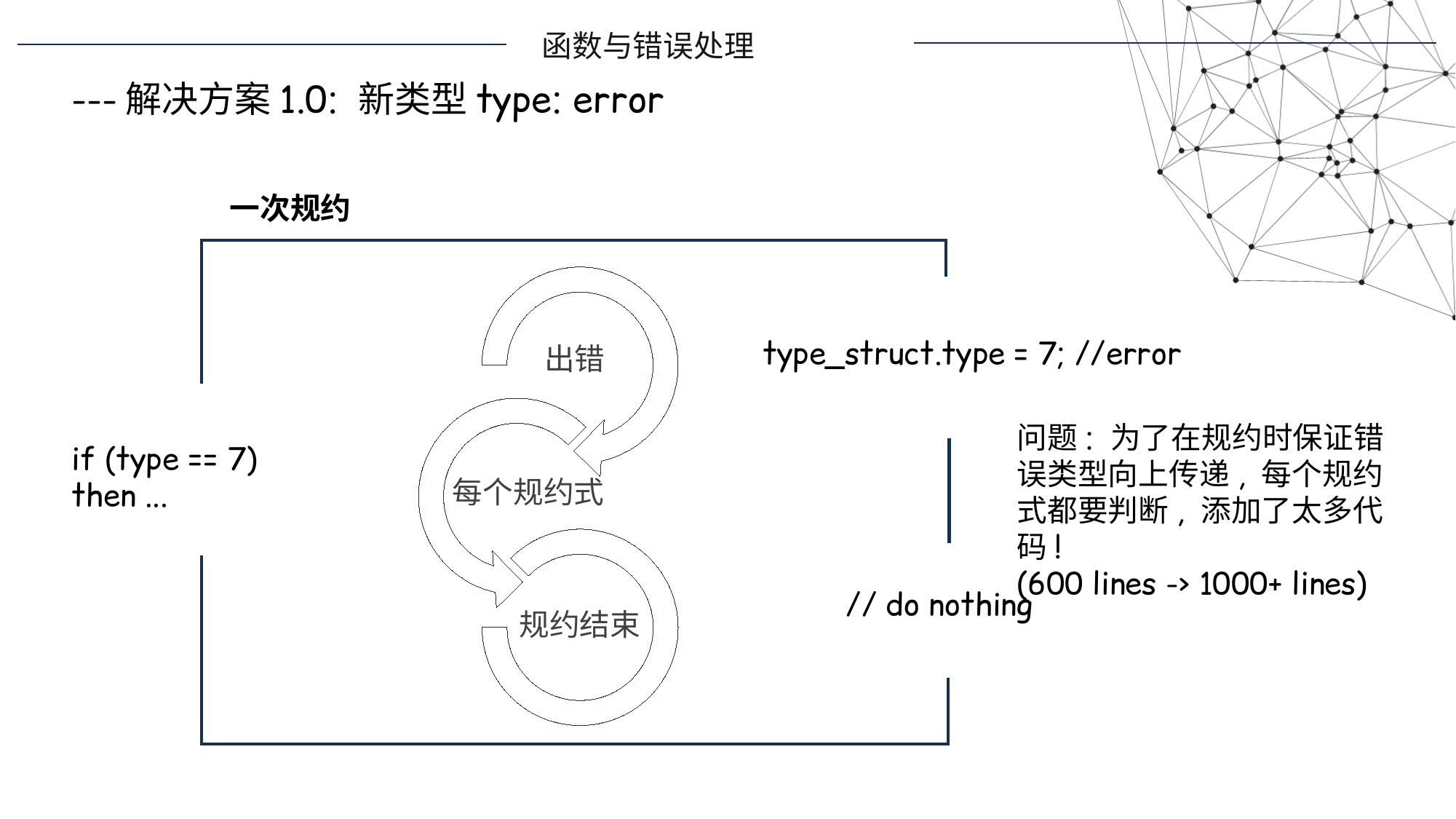

函数与错误处理
---解决方案1.0: 新类型type: error
一次规约

出错
每个规约式

规约结束
type_struct.type = 7; //error
问题: 为了在规约时保证错误类型向上传递, 每个规约式都要判断, 添加了太多代码!
(600 lines -> 1000+ lines)
if (type == 7)
then ...
// do nothing